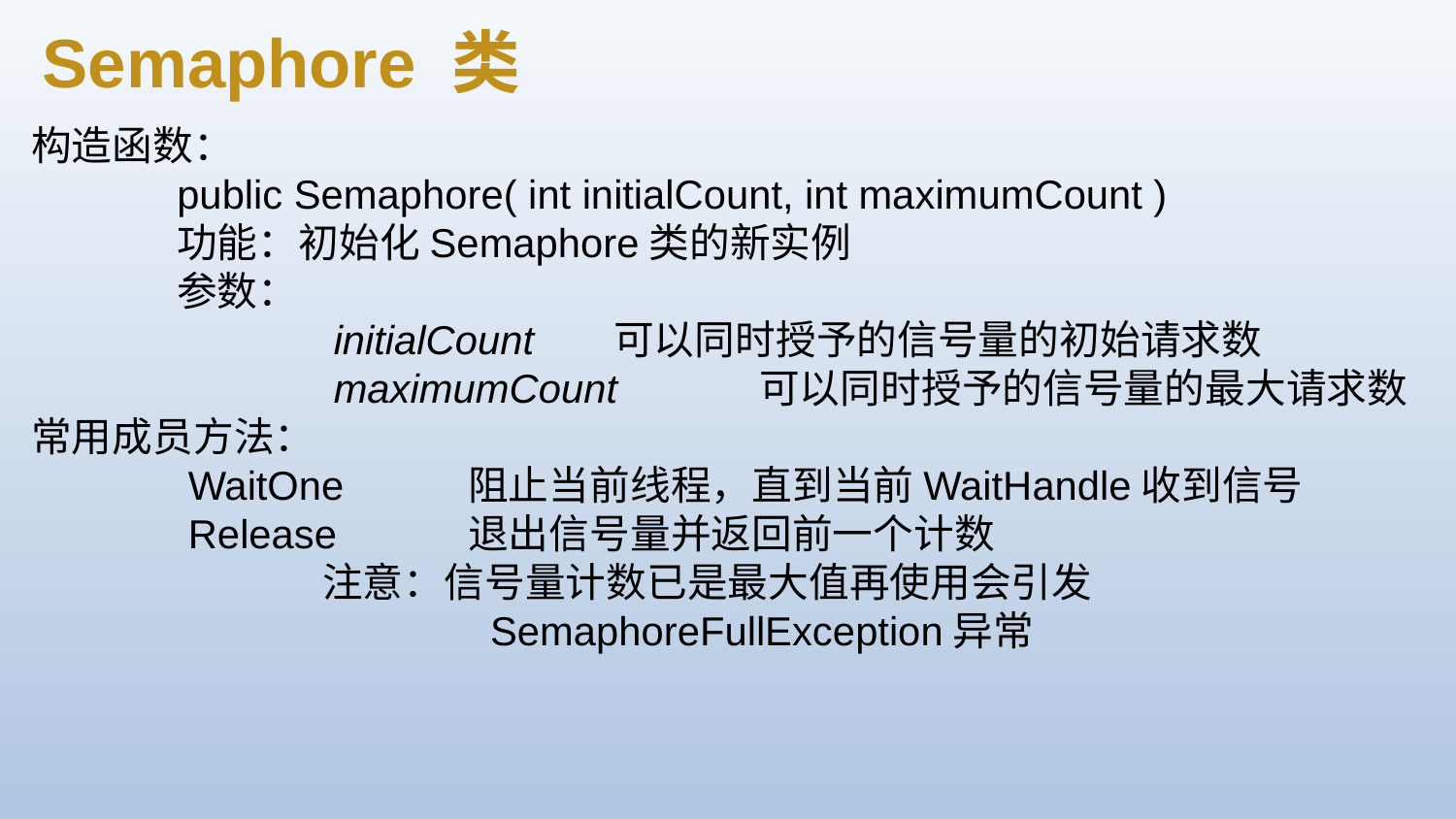

Semaphore 类
构造函数：
	public Semaphore( int initialCount, int maximumCount )
	功能：初始化Semaphore类的新实例
	参数：
		 initialCount	可以同时授予的信号量的初始请求数
		 maximumCount	可以同时授予的信号量的最大请求数
常用成员方法：
	 WaitOne	阻止当前线程，直到当前WaitHandle收到信号
	 Release	退出信号量并返回前一个计数
		注意：信号量计数已是最大值再使用会引发
			  SemaphoreFullException异常